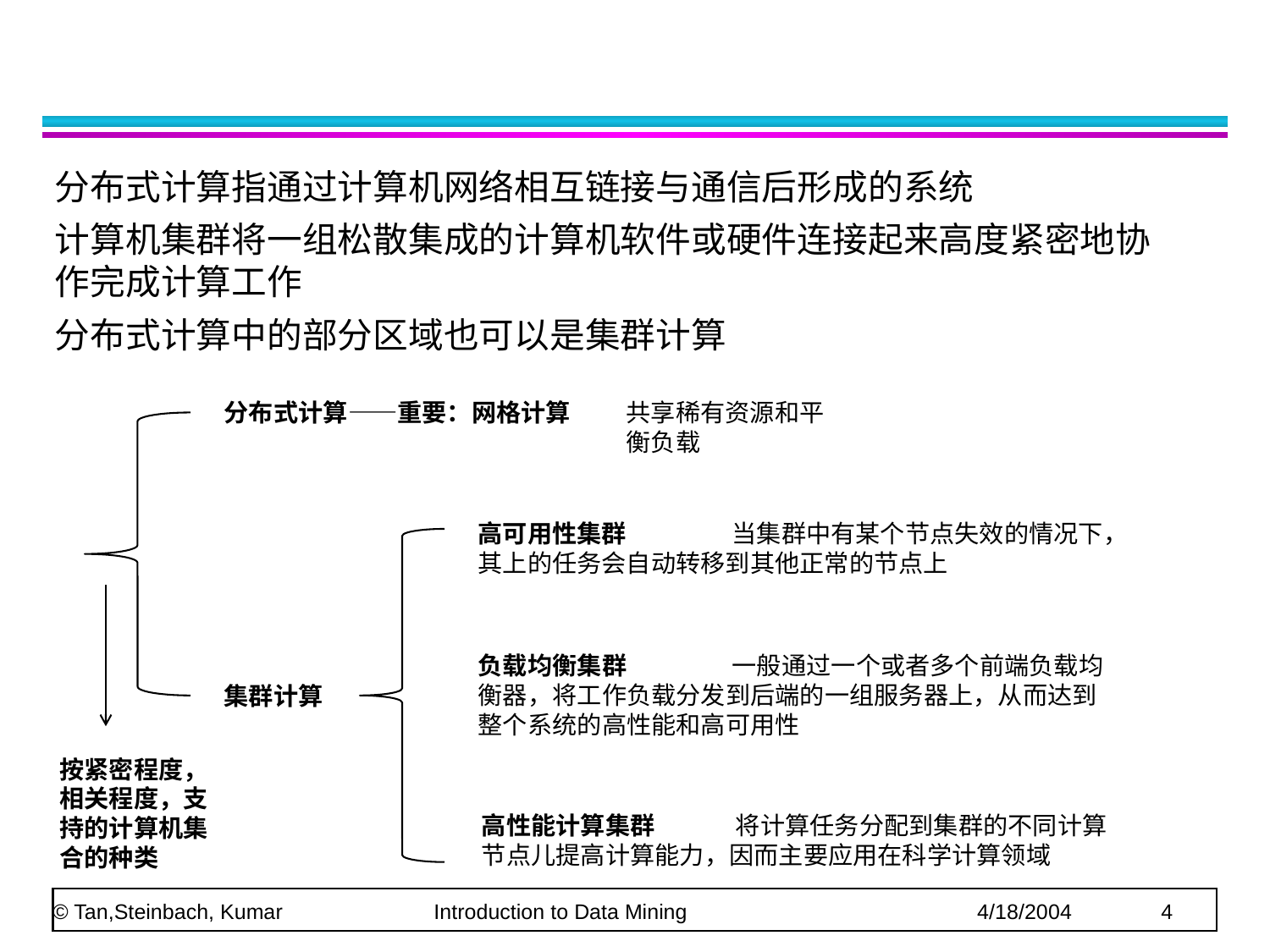

#
分布式计算指通过计算机网络相互链接与通信后形成的系统
计算机集群将一组松散集成的计算机软件或硬件连接起来高度紧密地协作完成计算工作
分布式计算中的部分区域也可以是集群计算
分布式计算——重要：网格计算
共享稀有资源和平衡负载

高可用性集群	当集群中有某个节点失效的情况下，其上的任务会自动转移到其他正常的节点上

负载均衡集群	一般通过一个或者多个前端负载均衡器，将工作负载分发到后端的一组服务器上，从而达到整个系统的高性能和高可用性
集群计算
按紧密程度，相关程度，支持的计算机集合的种类
高性能计算集群	将计算任务分配到集群的不同计算节点儿提高计算能力，因而主要应用在科学计算领域